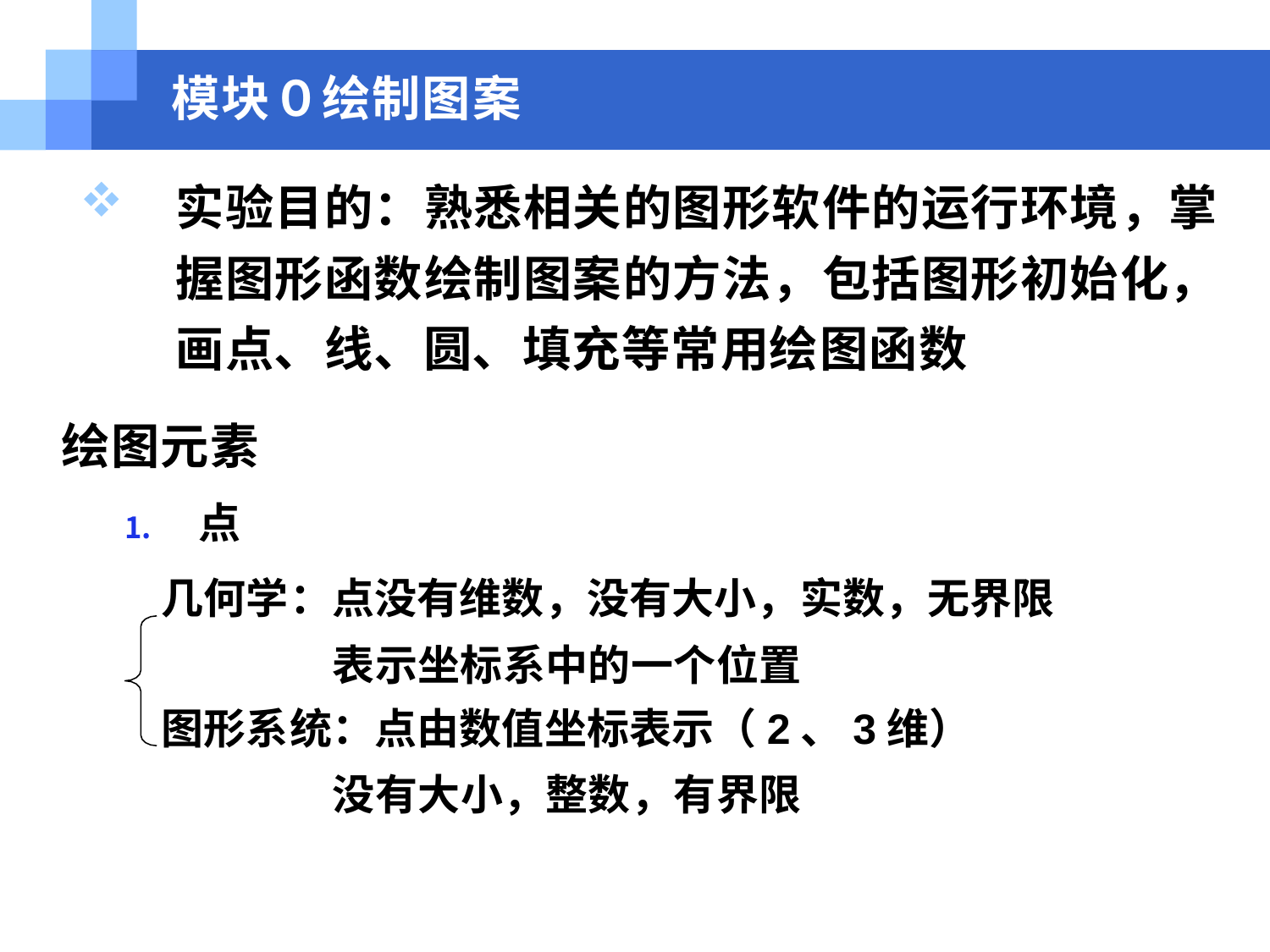

# 模块０绘制图案
实验目的：熟悉相关的图形软件的运行环境，掌 握图形函数绘制图案的方法，包括图形初始化， 画点、线、圆、填充等常用绘图函数

绘图元素
点
几何学：点没有维数，没有大小，实数，无界限
表示坐标系中的一个位置
图形系统：点由数值坐标表示（2、3维）
没有大小，整数，有界限